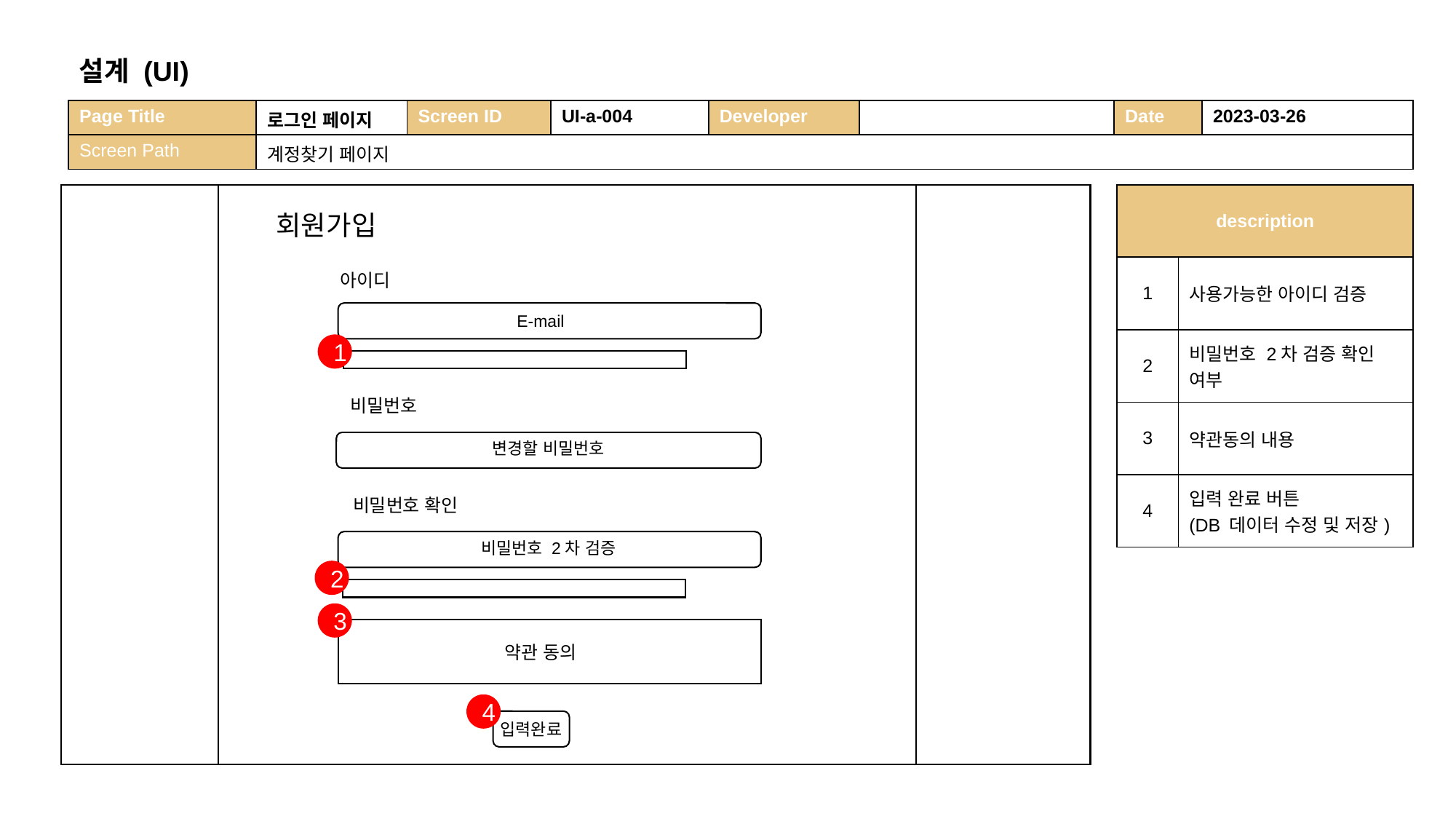

설계 (UI)
| Page Title | 로그인 페이지 | Screen ID | UI-a-004 | Developer |  | Date | 2023-03-26 |
| --- | --- | --- | --- | --- | --- | --- | --- |
| Screen Path | 계정찾기 페이지 |  |  |  |  |  |  |

| description |  |
| --- | --- |
| 1 | 사용가능한 아이디 검증 |
| 2 | 비밀번호 2차 검증 확인 여부 |
| 3 | 약관동의 내용 |
| 4 | 입력 완료 버튼 (DB 데이터 수정 및 저장) |
회원가입
아이디

E-mail

1
비밀번호

변경할 비밀번호
비밀번호 확인

비밀번호 2차 검증

2
3

약관 동의
4

입력완료